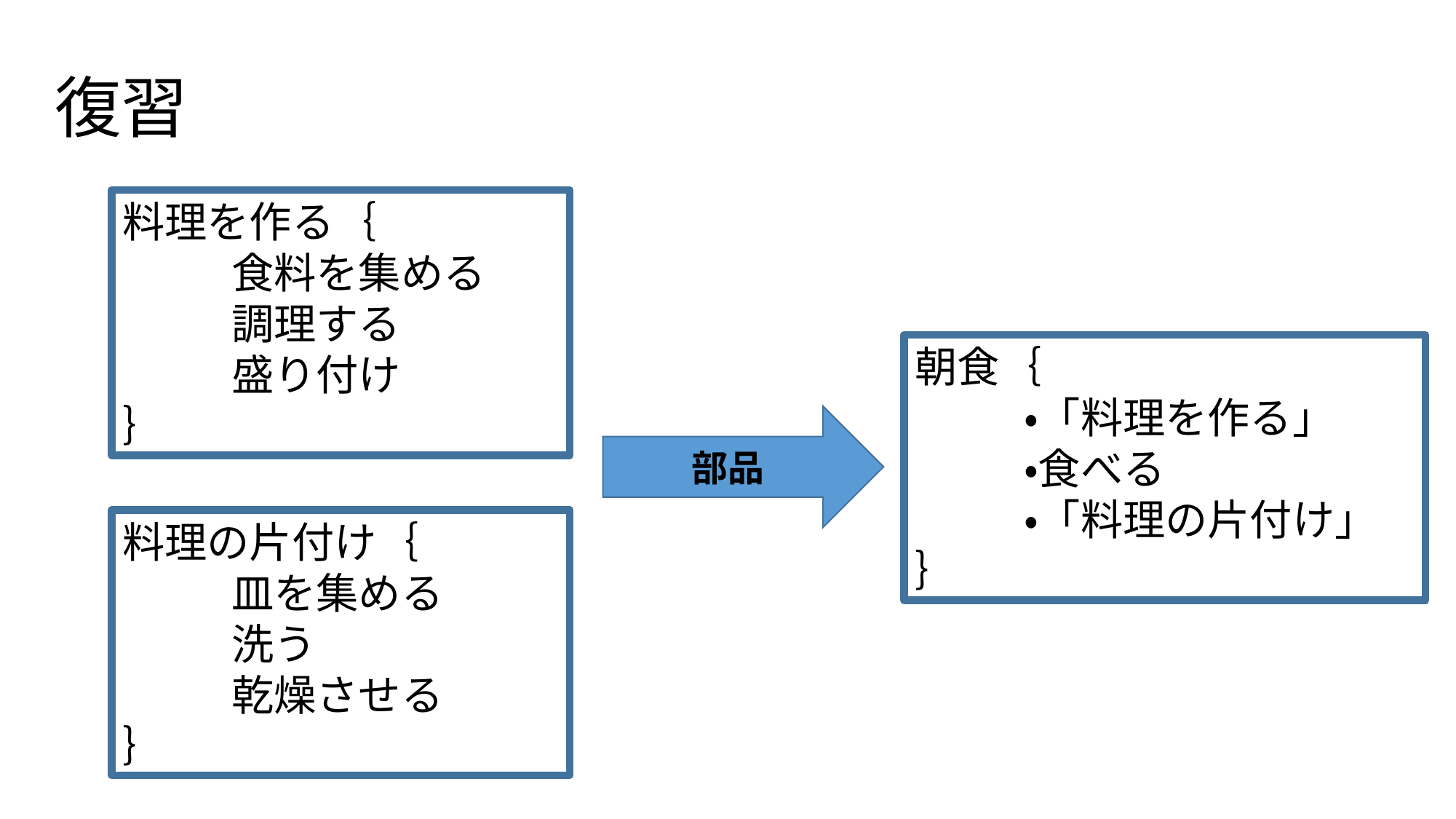

# 復習
料理を作る｛
	食料を集める
	調理する
	盛り付け
｝
朝食｛
	・「料理を作る」
	・食べる
	・「料理の片付け」
｝
部品
料理の片付け｛
	皿を集める
	洗う
	乾燥させる
｝